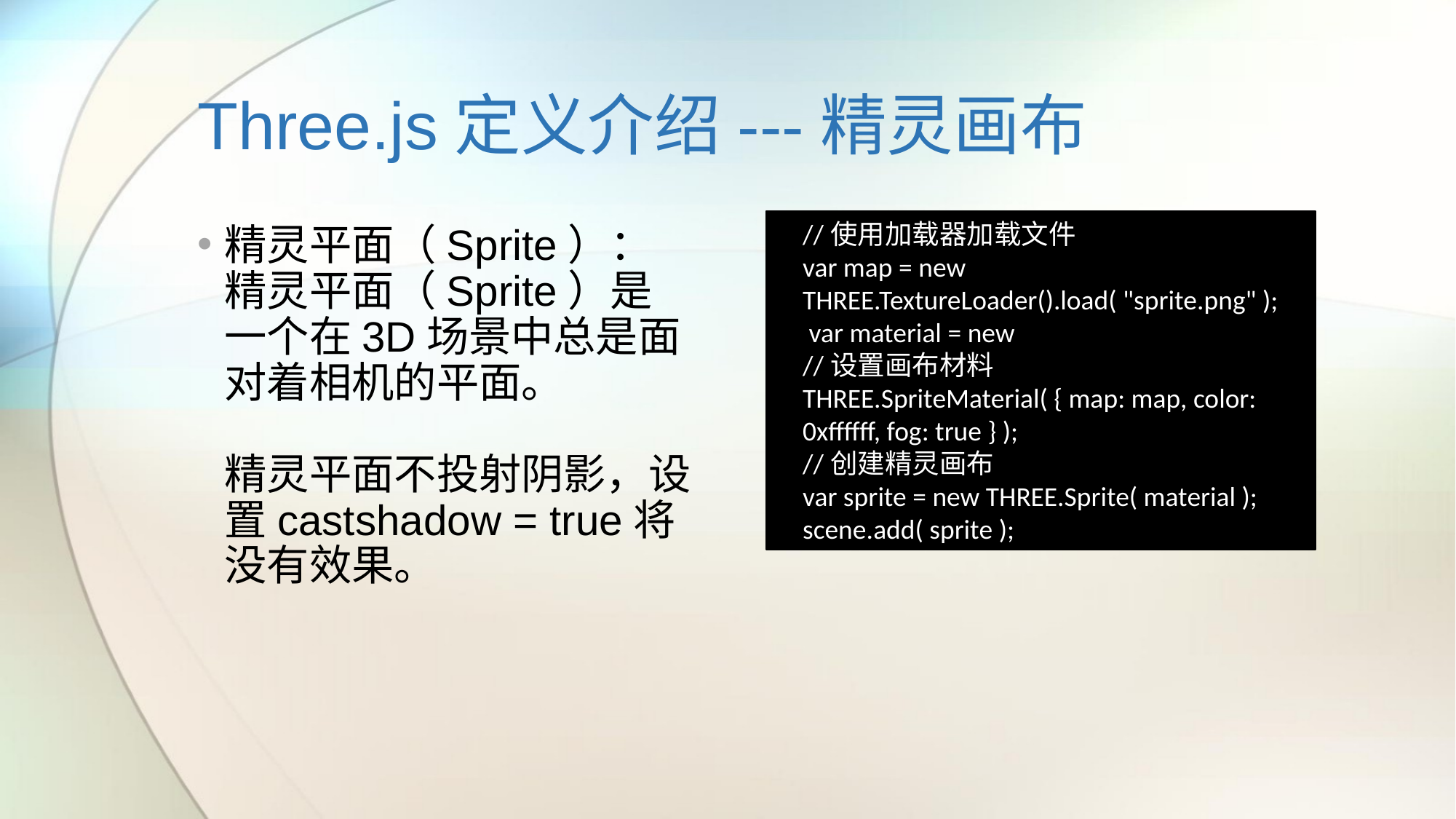

# Three.js定义介绍---精灵画布
//使用加载器加载文件
var map = new THREE.TextureLoader().load( "sprite.png" );
 var material = new
//设置画布材料
THREE.SpriteMaterial( { map: map, color: 0xffffff, fog: true } );
//创建精灵画布
var sprite = new THREE.Sprite( material ); scene.add( sprite );
精灵平面（Sprite）：精灵平面（Sprite）是一个在3D场景中总是面对着相机的平面。
精灵平面不投射阴影，设置castshadow = true将没有效果。